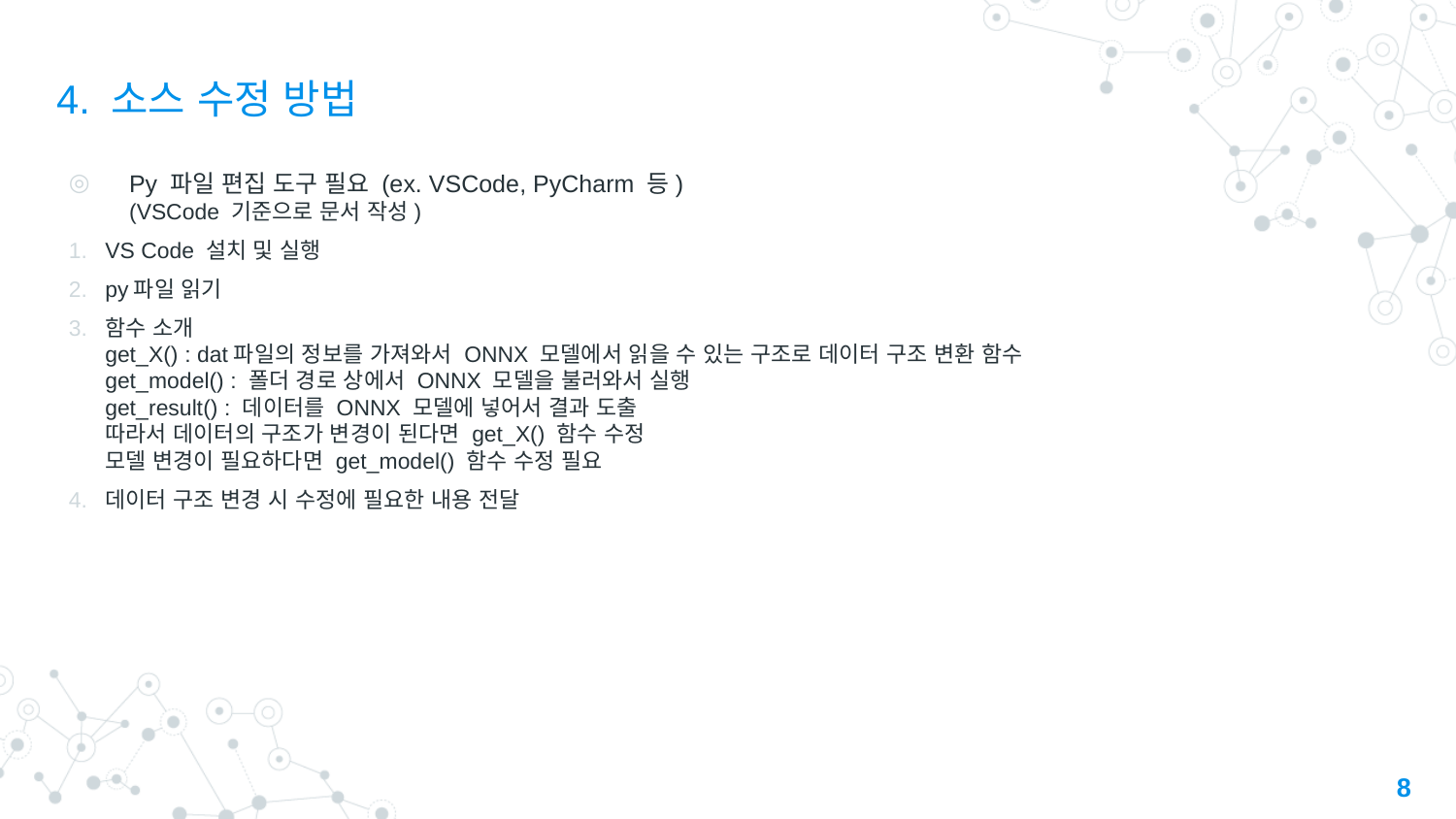

# 4. 소스 수정 방법
Py 파일 편집 도구 필요 (ex. VSCode, PyCharm 등)
(VSCode 기준으로 문서 작성)
VS Code 설치 및 실행
py파일 읽기
함수 소개
get_X() : dat파일의 정보를 가져와서 ONNX 모델에서 읽을 수 있는 구조로 데이터 구조 변환 함수
get_model() : 폴더 경로 상에서 ONNX 모델을 불러와서 실행
get_result() : 데이터를 ONNX 모델에 넣어서 결과 도출
따라서 데이터의 구조가 변경이 된다면 get_X() 함수 수정
모델 변경이 필요하다면 get_model() 함수 수정 필요
데이터 구조 변경 시 수정에 필요한 내용 전달
8